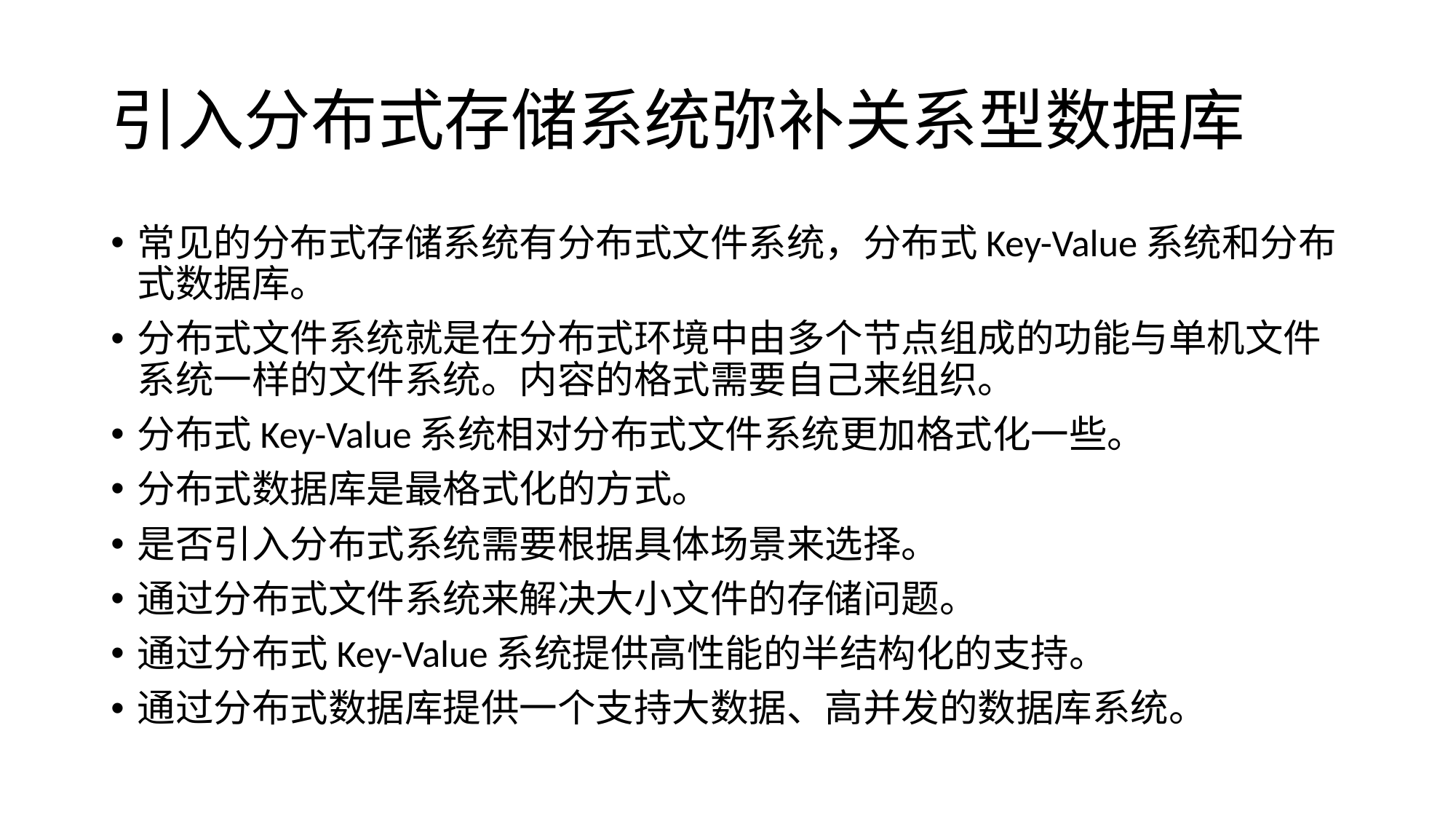

# 引入分布式存储系统弥补关系型数据库
常见的分布式存储系统有分布式文件系统，分布式Key-Value系统和分布式数据库。
分布式文件系统就是在分布式环境中由多个节点组成的功能与单机文件系统一样的文件系统。内容的格式需要自己来组织。
分布式Key-Value系统相对分布式文件系统更加格式化一些。
分布式数据库是最格式化的方式。
是否引入分布式系统需要根据具体场景来选择。
通过分布式文件系统来解决大小文件的存储问题。
通过分布式Key-Value系统提供高性能的半结构化的支持。
通过分布式数据库提供一个支持大数据、高并发的数据库系统。